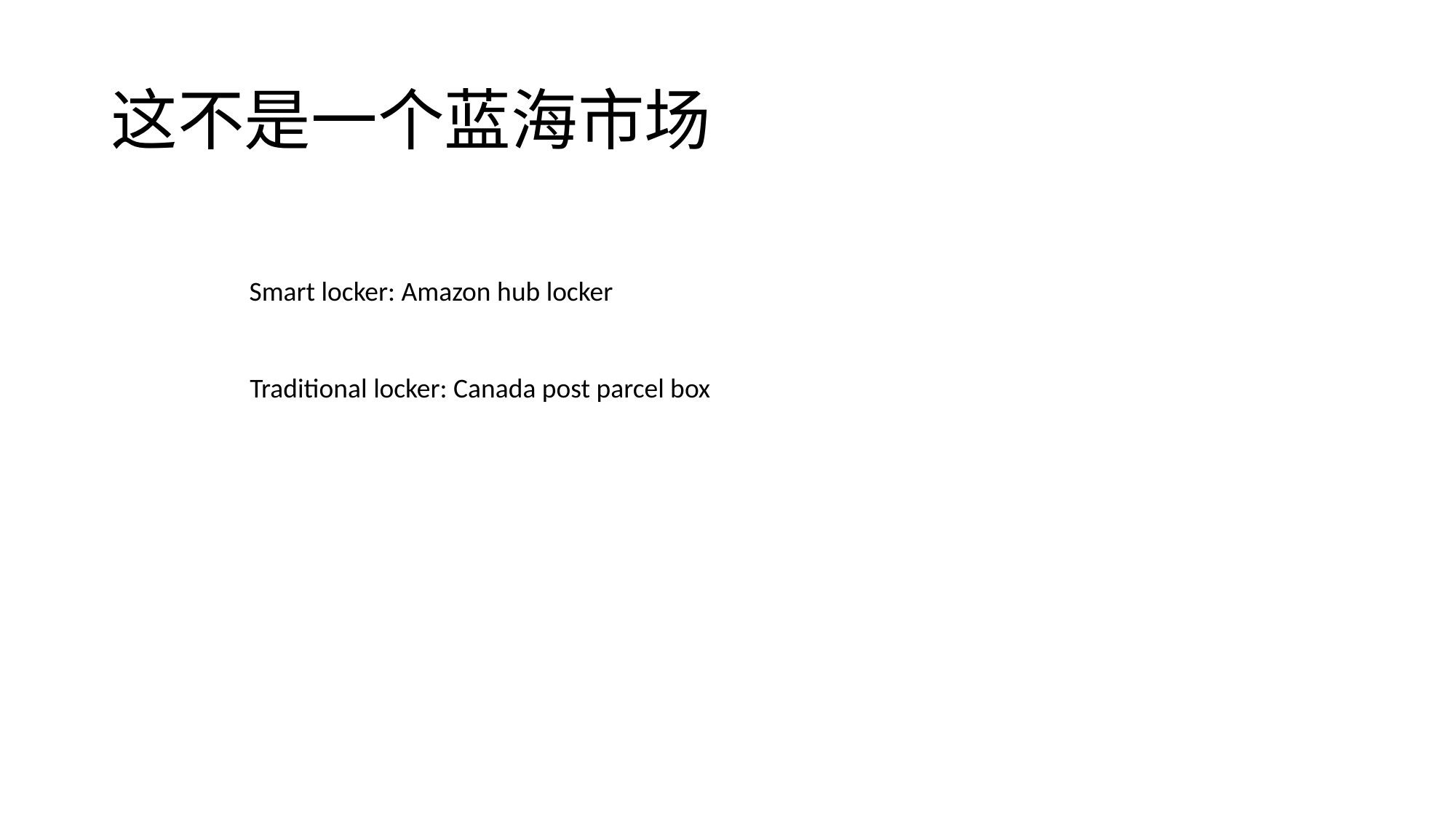

# 这不是一个蓝海市场
Smart locker: Amazon hub locker
Traditional locker: Canada post parcel box